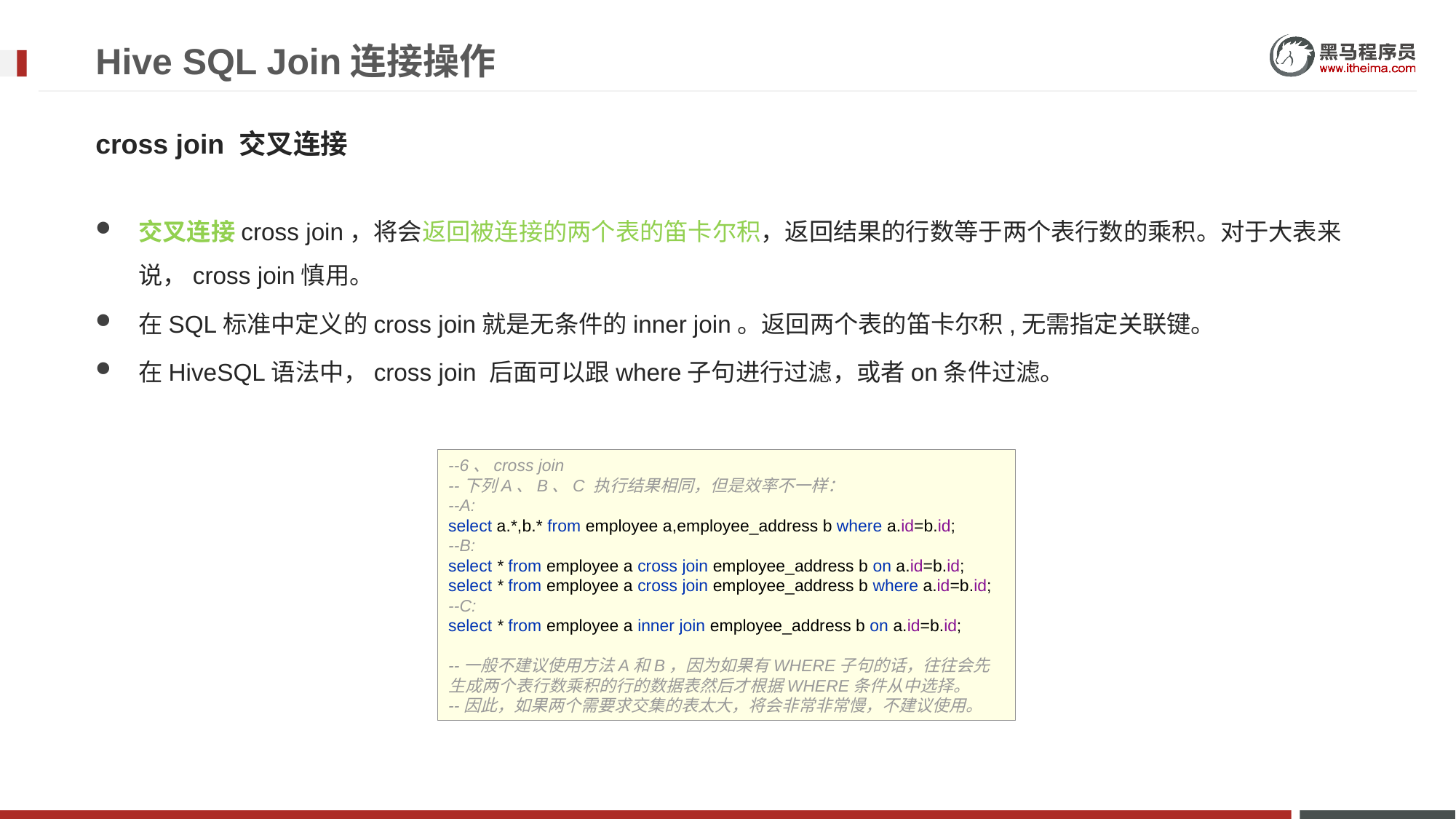

# Hive SQL Join连接操作
cross join 交叉连接
交叉连接cross join，将会返回被连接的两个表的笛卡尔积，返回结果的行数等于两个表行数的乘积。对于大表来说，cross join慎用。
在SQL标准中定义的cross join就是无条件的inner join。返回两个表的笛卡尔积,无需指定关联键。
在HiveSQL语法中，cross join 后面可以跟where子句进行过滤，或者on条件过滤。

--6、cross join
--下列A、B、C 执行结果相同，但是效率不一样：
--A:
select a.*,b.* from employee a,employee_address b where a.id=b.id;
--B:
select * from employee a cross join employee_address b on a.id=b.id;
select * from employee a cross join employee_address b where a.id=b.id;
--C:
select * from employee a inner join employee_address b on a.id=b.id;
--一般不建议使用方法A和B，因为如果有WHERE子句的话，往往会先生成两个表行数乘积的行的数据表然后才根据WHERE条件从中选择。
--因此，如果两个需要求交集的表太大，将会非常非常慢，不建议使用。